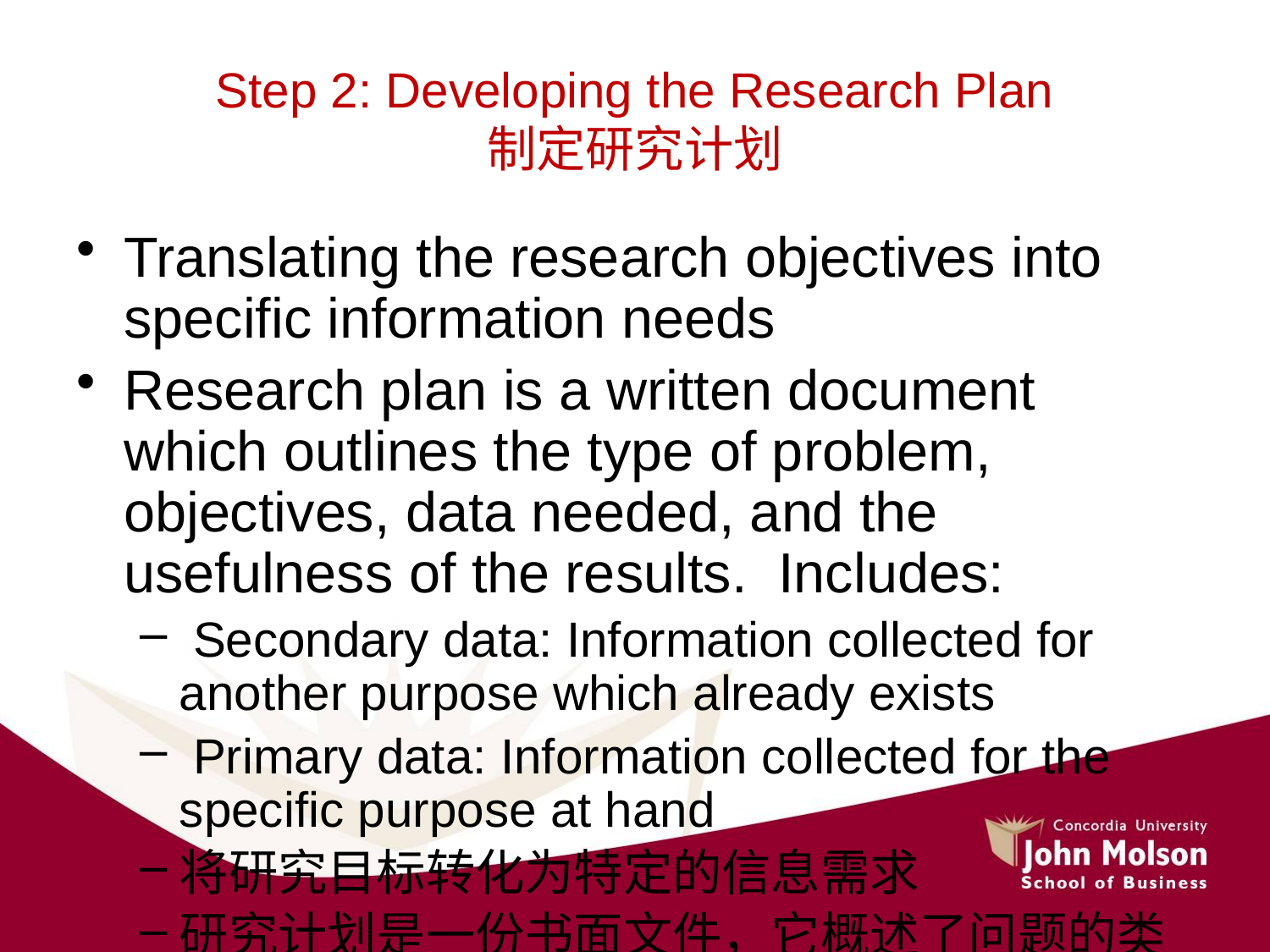

# Step 2: Developing the Research Plan 制定研究计划
Translating the research objectives into specific information needs
Research plan is a written document which outlines the type of problem, objectives, data needed, and the usefulness of the results.  Includes:
 Secondary data: Information collected for another purpose which already exists
 Primary data: Information collected for the specific purpose at hand
将研究目标转化为特定的信息需求
研究计划是一份书面文件，它概述了问题的类型、目标、所需的数据以及结果的有用性。包括：
 次要数据：为其他目的而收集的已存在的信息
 主要数据：为特定目的而收集的信息